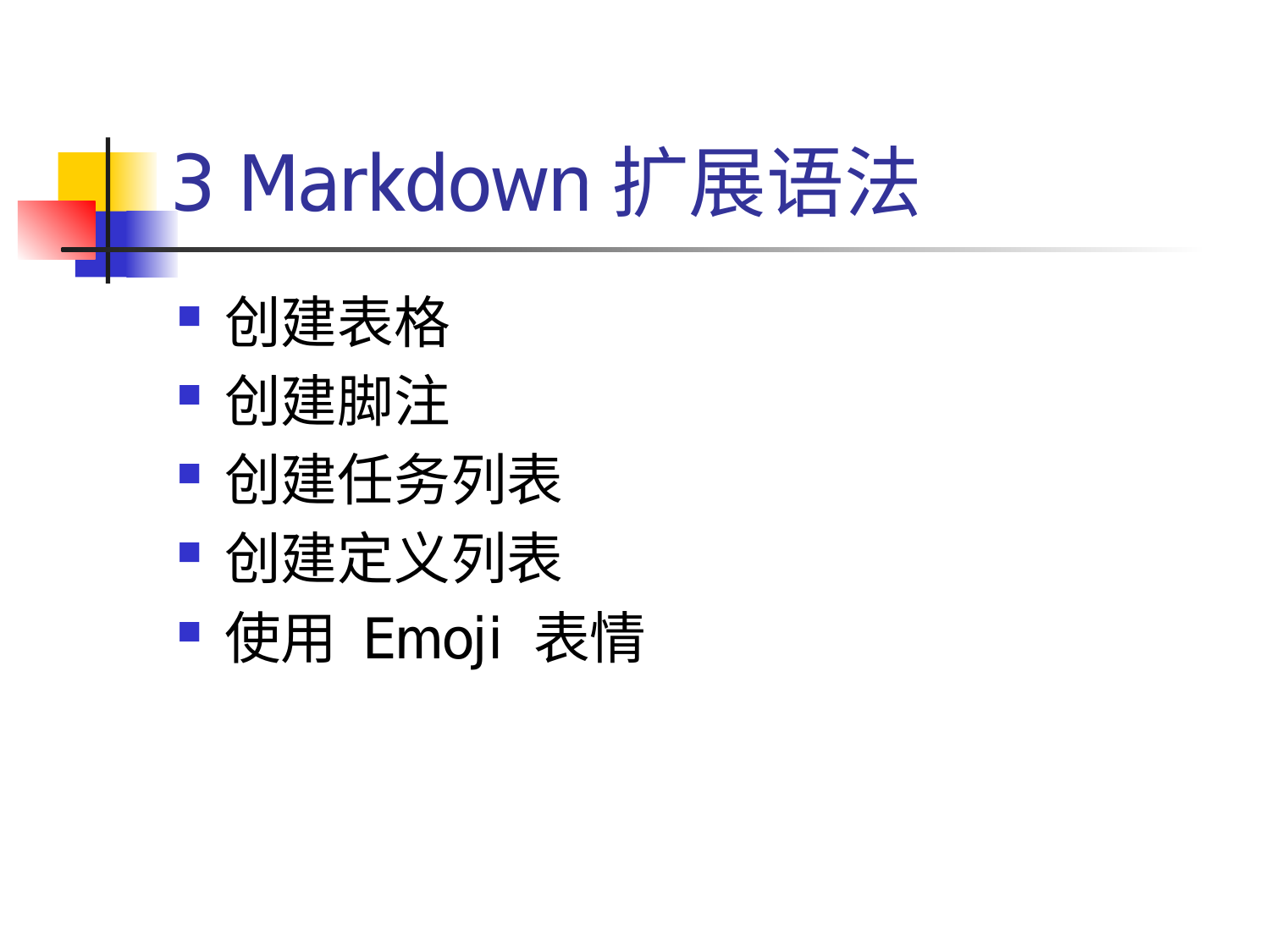

# 3 Markdown扩展语法
创建表格
创建脚注
创建任务列表
创建定义列表
使用 Emoji 表情